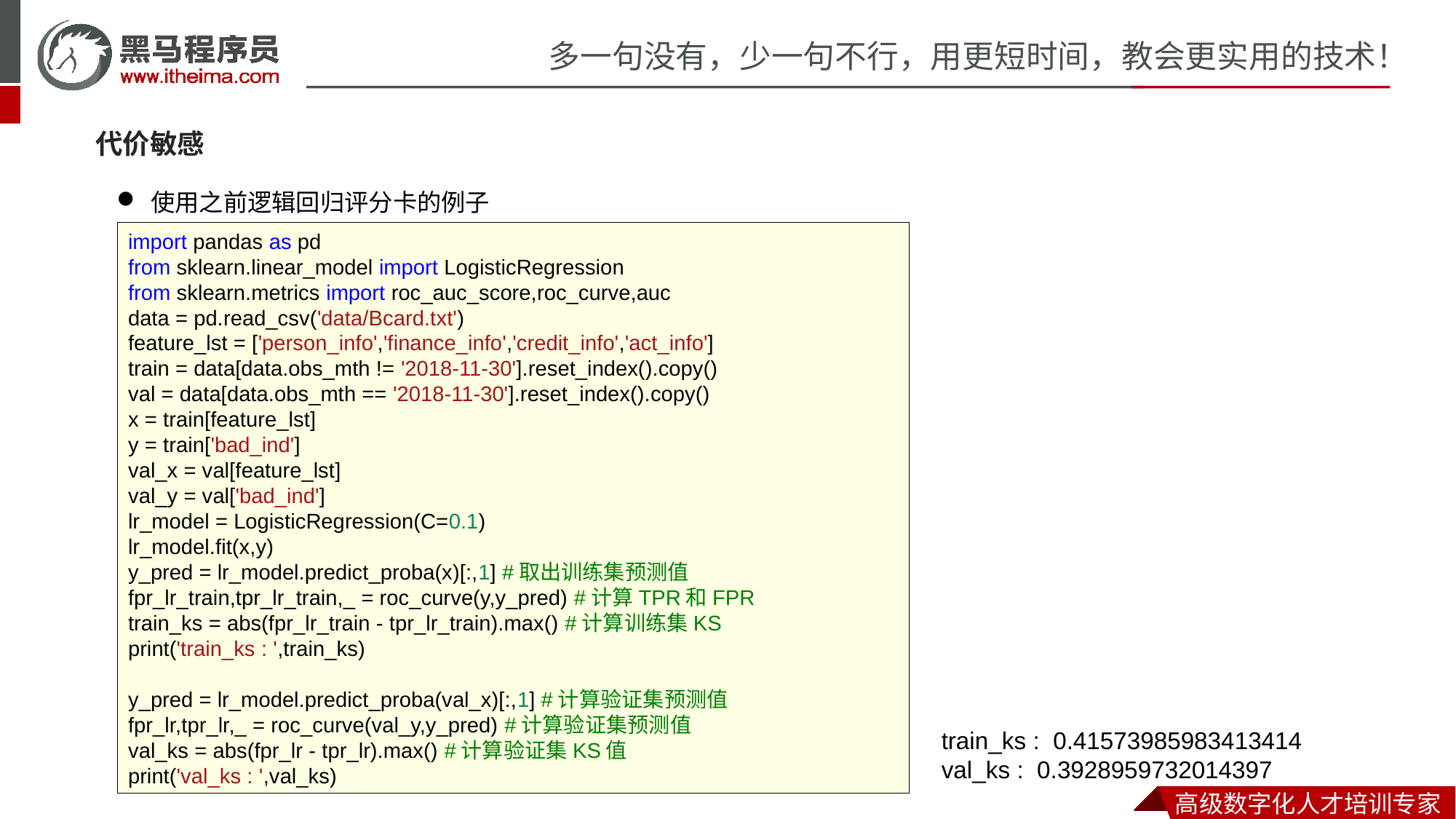

代价敏感
使用之前逻辑回归评分卡的例子
import pandas as pd
from sklearn.linear_model import LogisticRegression
from sklearn.metrics import roc_auc_score,roc_curve,auc
data = pd.read_csv('data/Bcard.txt')
feature_lst = ['person_info','finance_info','credit_info','act_info']
train = data[data.obs_mth != '2018-11-30'].reset_index().copy()
val = data[data.obs_mth == '2018-11-30'].reset_index().copy()
x = train[feature_lst]
y = train['bad_ind']
val_x = val[feature_lst]
val_y = val['bad_ind']
lr_model = LogisticRegression(C=0.1)
lr_model.fit(x,y)
y_pred = lr_model.predict_proba(x)[:,1] #取出训练集预测值
fpr_lr_train,tpr_lr_train,_ = roc_curve(y,y_pred) #计算TPR和FPR
train_ks = abs(fpr_lr_train - tpr_lr_train).max() #计算训练集KS
print('train_ks : ',train_ks)
y_pred = lr_model.predict_proba(val_x)[:,1] #计算验证集预测值
fpr_lr,tpr_lr,_ = roc_curve(val_y,y_pred) #计算验证集预测值
val_ks = abs(fpr_lr - tpr_lr).max() #计算验证集KS值
print('val_ks : ',val_ks)
train_ks :  0.41573985983413414
val_ks :  0.3928959732014397